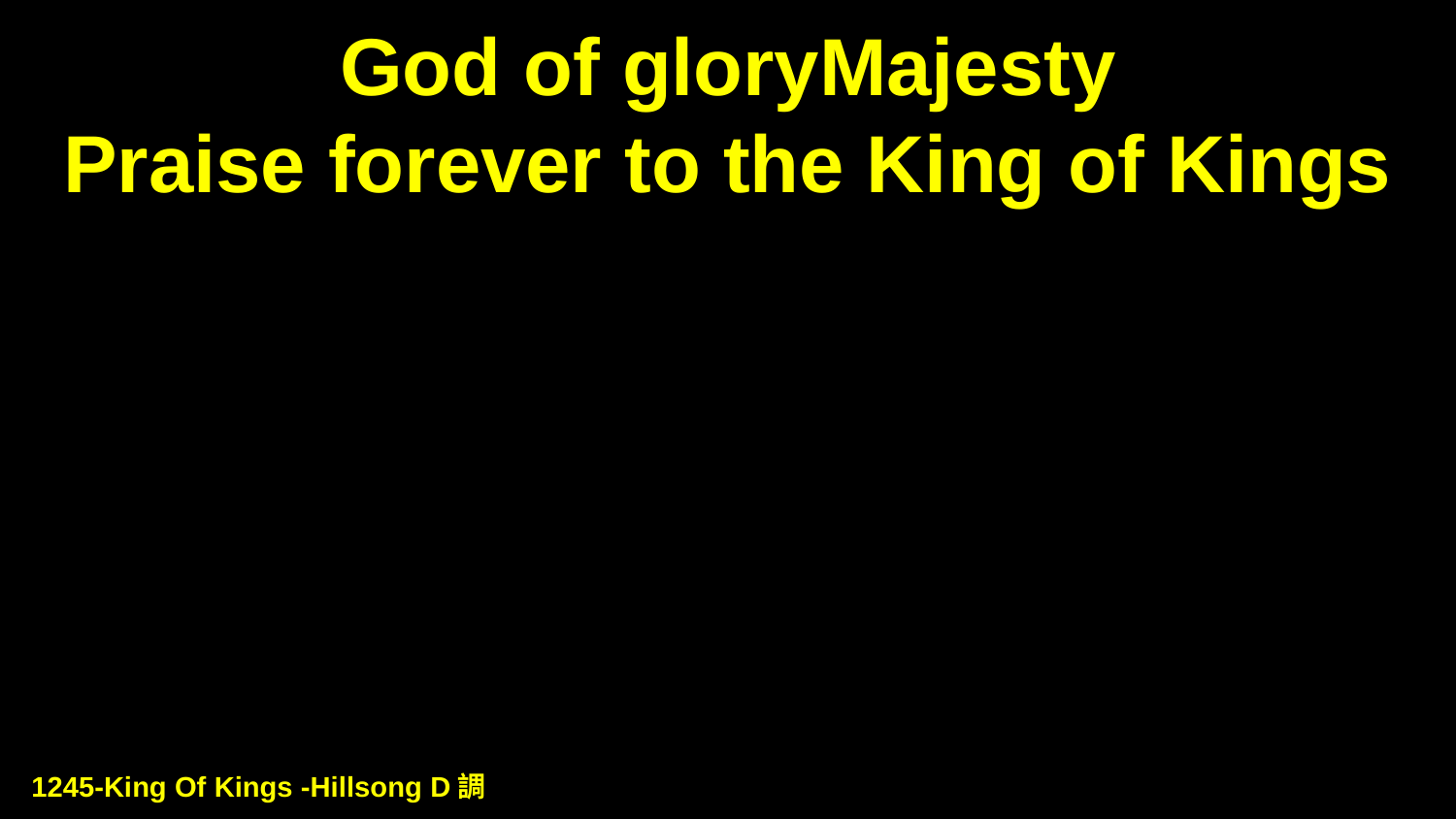

# God of gloryMajesty Praise forever to the King of Kings
1245-King Of Kings -Hillsong D調